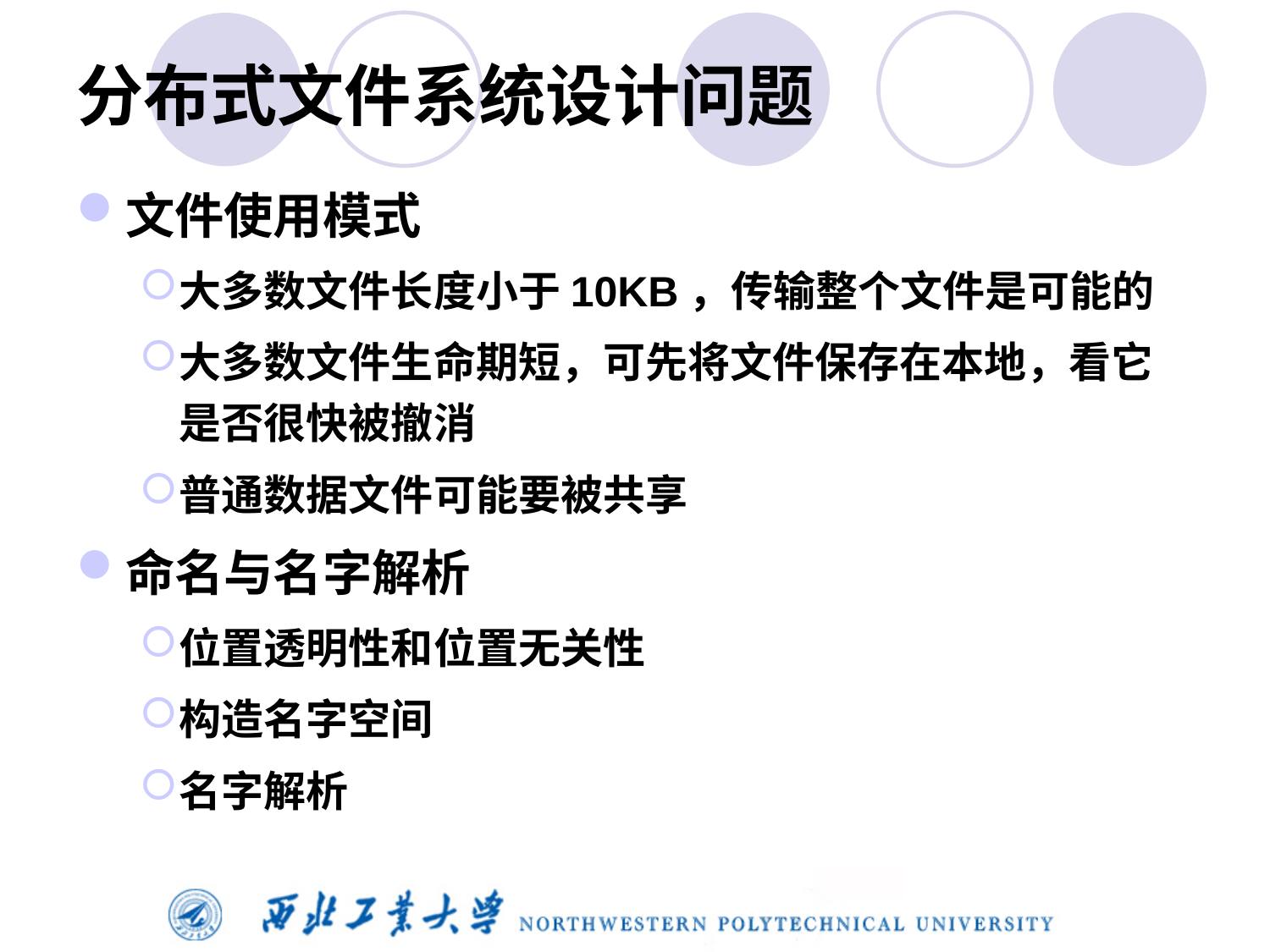

# 分布式文件系统设计问题
文件使用模式
大多数文件长度小于10KB，传输整个文件是可能的
大多数文件生命期短，可先将文件保存在本地，看它是否很快被撤消
普通数据文件可能要被共享
命名与名字解析
位置透明性和位置无关性
构造名字空间
名字解析